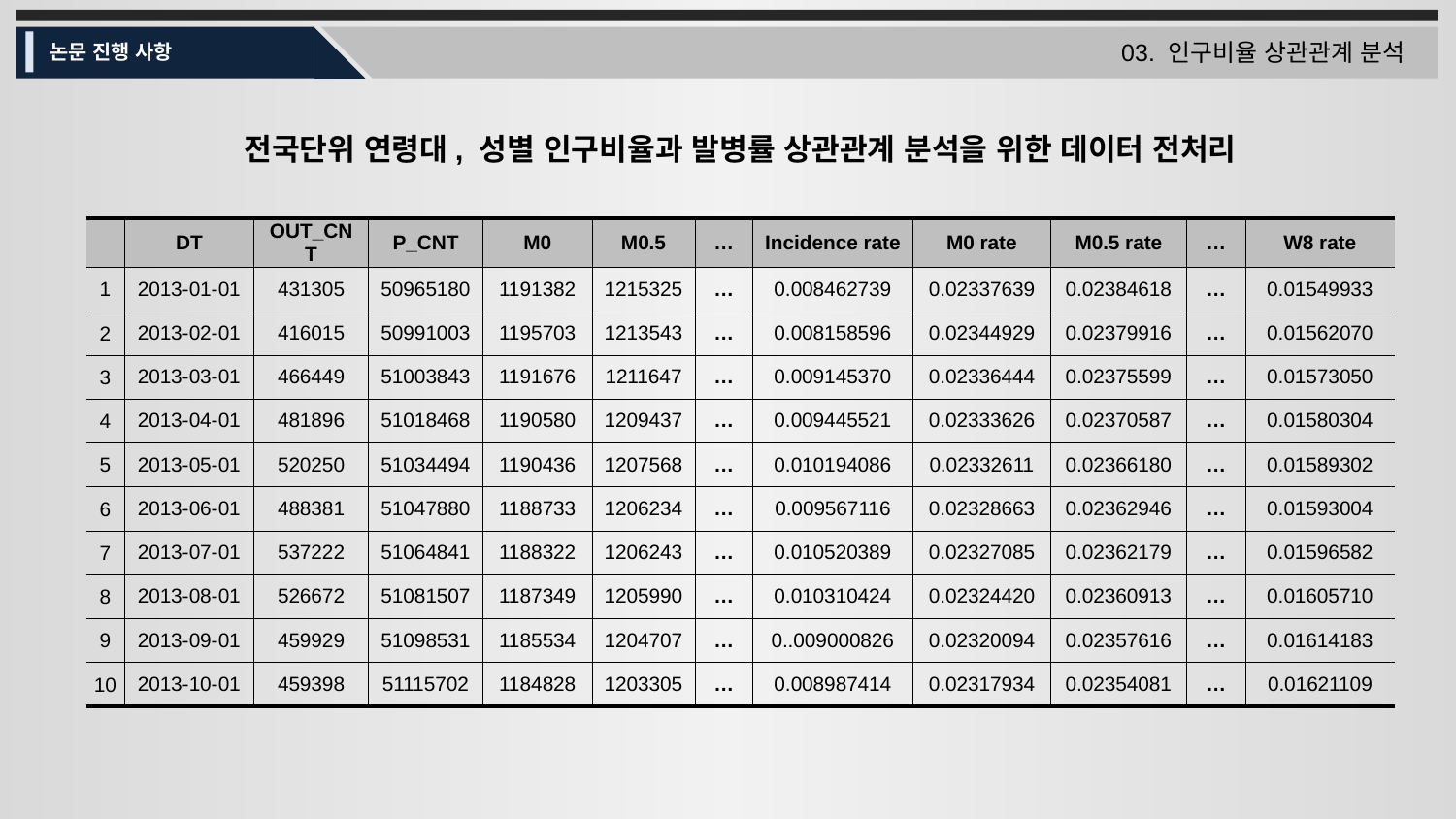

03. 인구비율 상관관계 분석

논문 진행 사항
전국단위 연령대, 성별 인구비율과 발병률 상관관계 분석을 위한 데이터 전처리
|  | DT | OUT\_CNT | P\_CNT | M0 | M0.5 | … | Incidence rate | M0 rate | M0.5 rate | … | W8 rate |
| --- | --- | --- | --- | --- | --- | --- | --- | --- | --- | --- | --- |
| 1 | 2013-01-01 | 431305 | 50965180 | 1191382 | 1215325 | … | 0.008462739 | 0.02337639 | 0.02384618 | … | 0.01549933 |
| 2 | 2013-02-01 | 416015 | 50991003 | 1195703 | 1213543 | … | 0.008158596 | 0.02344929 | 0.02379916 | … | 0.01562070 |
| 3 | 2013-03-01 | 466449 | 51003843 | 1191676 | 1211647 | … | 0.009145370 | 0.02336444 | 0.02375599 | … | 0.01573050 |
| 4 | 2013-04-01 | 481896 | 51018468 | 1190580 | 1209437 | … | 0.009445521 | 0.02333626 | 0.02370587 | … | 0.01580304 |
| 5 | 2013-05-01 | 520250 | 51034494 | 1190436 | 1207568 | … | 0.010194086 | 0.02332611 | 0.02366180 | … | 0.01589302 |
| 6 | 2013-06-01 | 488381 | 51047880 | 1188733 | 1206234 | … | 0.009567116 | 0.02328663 | 0.02362946 | … | 0.01593004 |
| 7 | 2013-07-01 | 537222 | 51064841 | 1188322 | 1206243 | … | 0.010520389 | 0.02327085 | 0.02362179 | … | 0.01596582 |
| 8 | 2013-08-01 | 526672 | 51081507 | 1187349 | 1205990 | … | 0.010310424 | 0.02324420 | 0.02360913 | … | 0.01605710 |
| 9 | 2013-09-01 | 459929 | 51098531 | 1185534 | 1204707 | … | 0..009000826 | 0.02320094 | 0.02357616 | … | 0.01614183 |
| 10 | 2013-10-01 | 459398 | 51115702 | 1184828 | 1203305 | … | 0.008987414 | 0.02317934 | 0.02354081 | … | 0.01621109 |